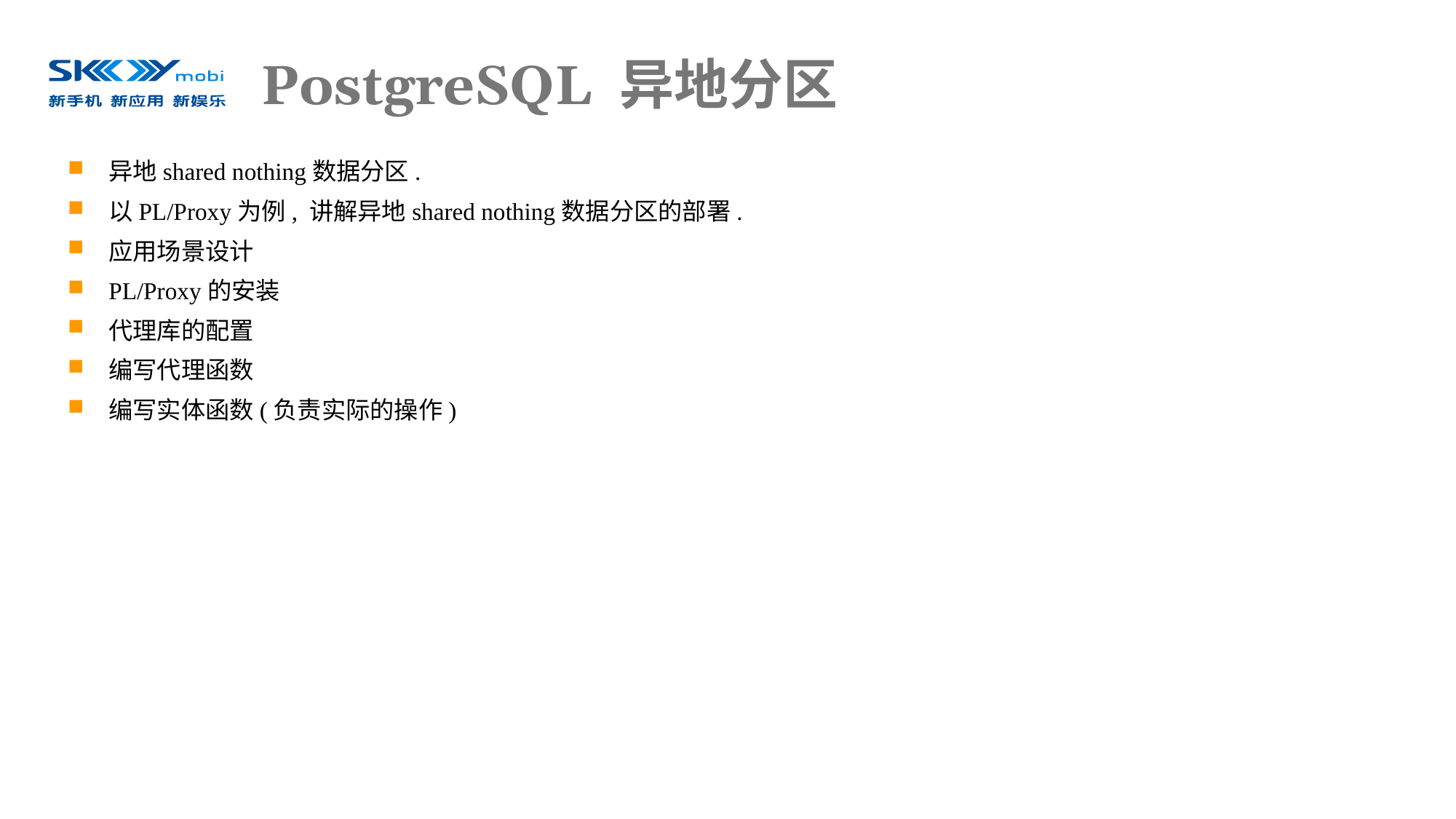

# PostgreSQL 异地分区
异地shared nothing数据分区.
以PL/Proxy为例, 讲解异地shared nothing数据分区的部署.
应用场景设计
PL/Proxy的安装
代理库的配置
编写代理函数
编写实体函数(负责实际的操作)